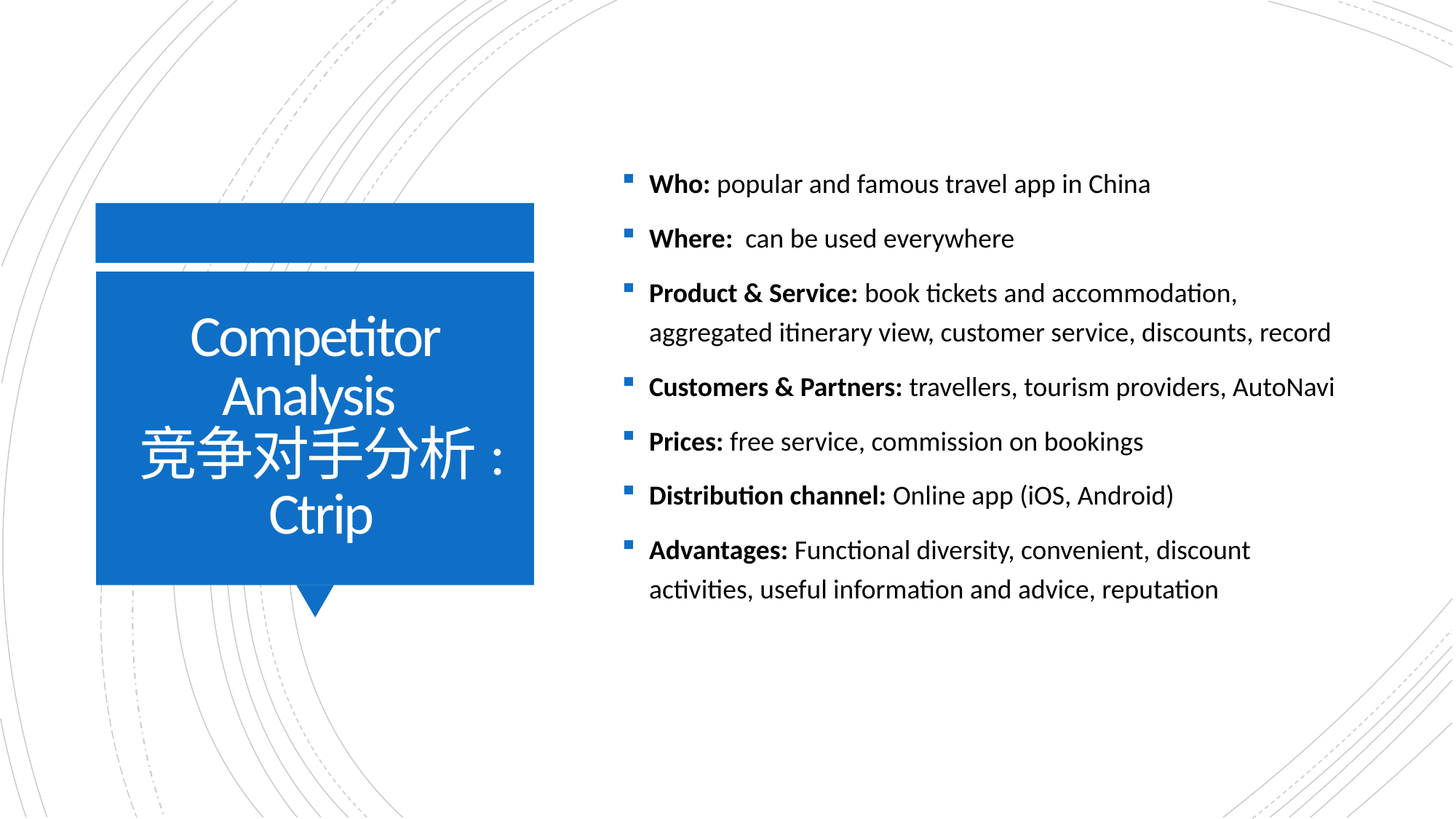

Who: popular and famous travel app in China
Where:  can be used everywhere
Product & Service: book tickets and accommodation, aggregated itinerary view, customer service, discounts, record
Customers & Partners: travellers, tourism providers, AutoNavi
Prices: free service, commission on bookings
Distribution channel: Online app (iOS, Android)
Advantages: Functional diversity, convenient, discount activities, useful information and advice, reputation

# Competitor Analysis 竞争对手分析: Ctrip